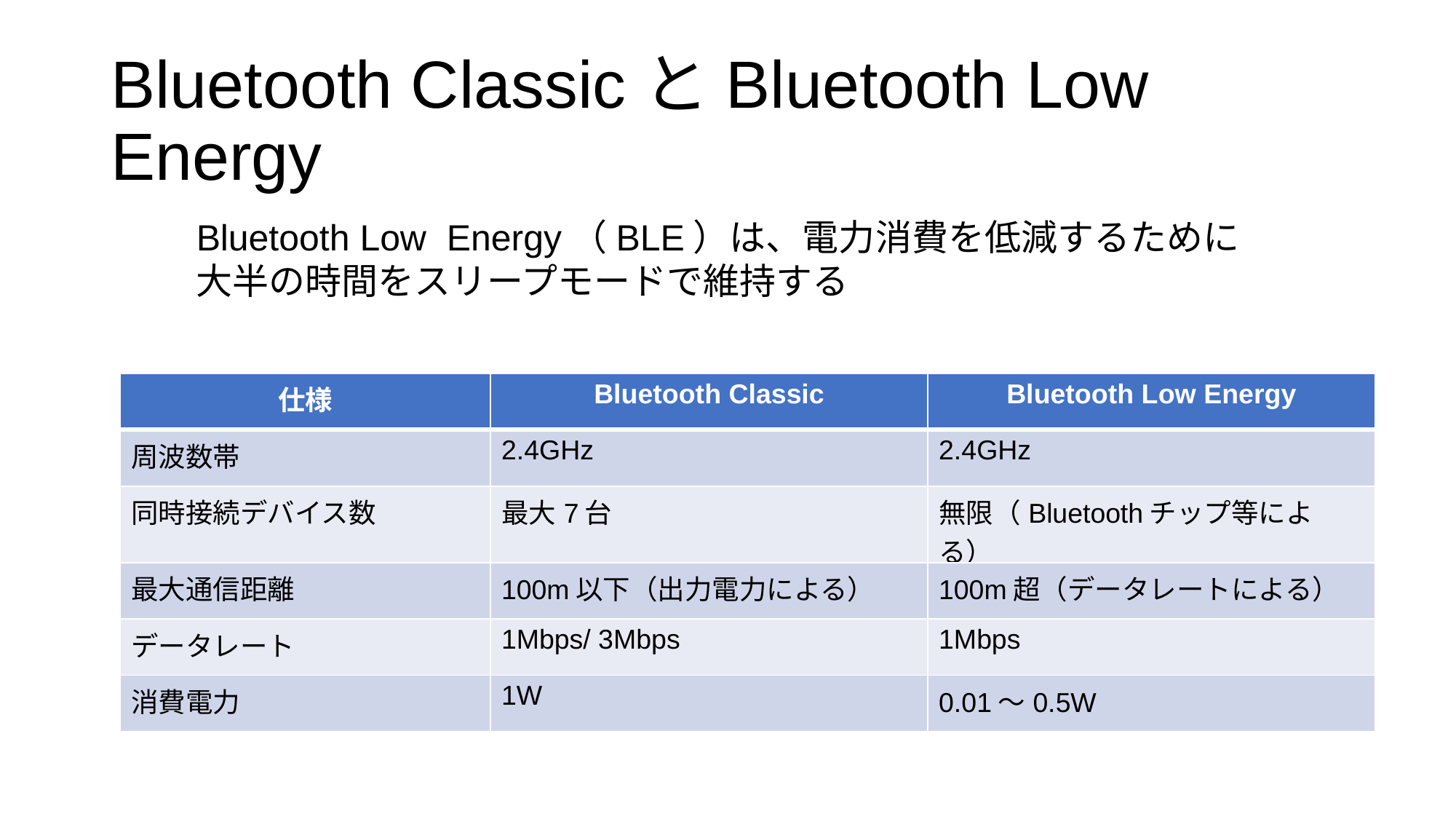

# Bluetooth ClassicとBluetooth Low Energy
Bluetooth Low  Energy（BLE）は、電力消費を低減するために大半の時間をスリープモードで維持する
| 仕様 | Bluetooth Classic | Bluetooth Low Energy |
| --- | --- | --- |
| 周波数帯 | 2.4GHz | 2.4GHz |
| 同時接続デバイス数 | 最大7台 | 無限（Bluetoothチップ等による） |
| 最大通信距離 | 100m以下（出力電力による） | 100m超（データレートによる） |
| データレート | 1Mbps/ 3Mbps | 1Mbps |
| 消費電力 | 1W | 0.01～0.5W |